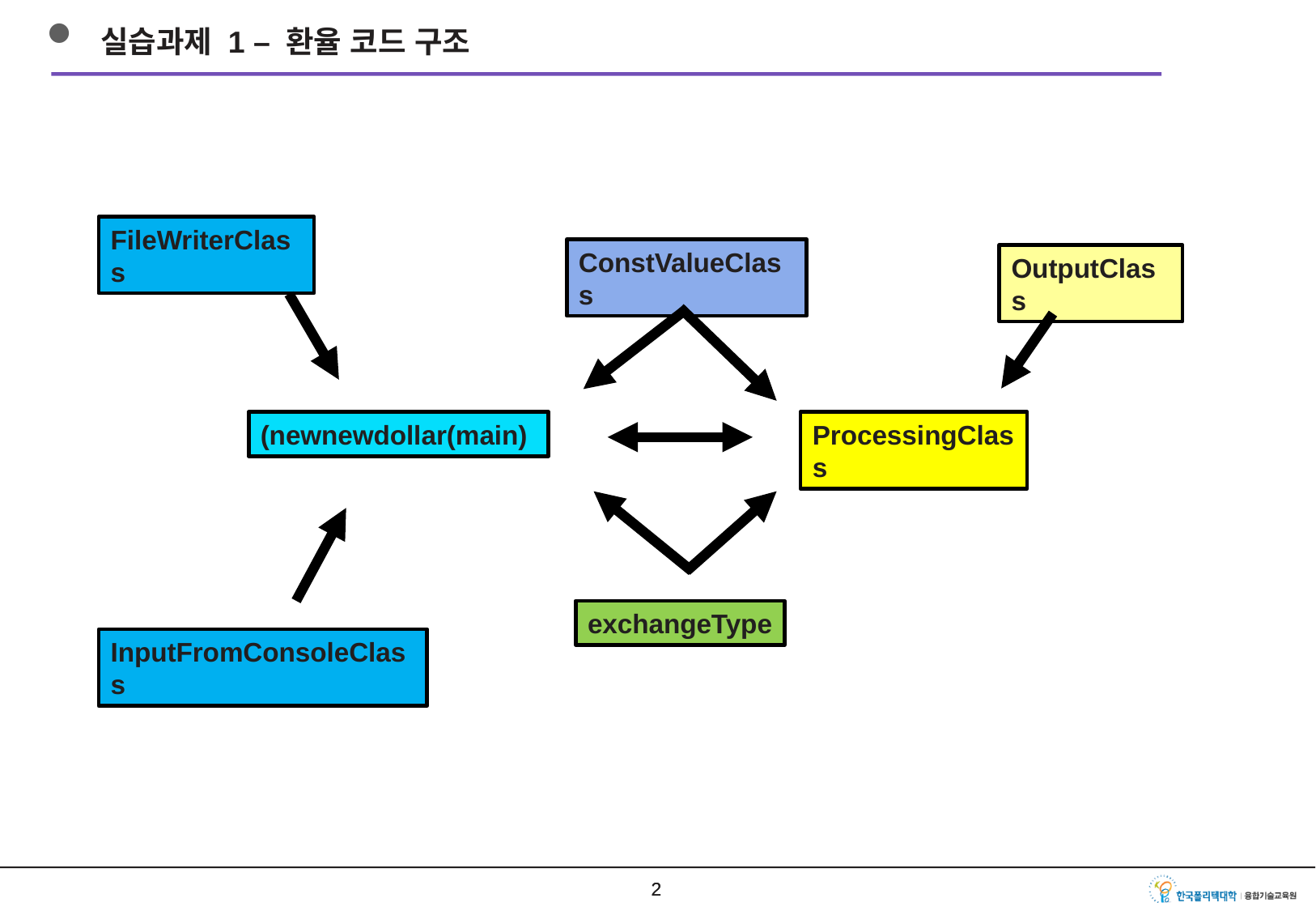

실습과제 1 – 환율 코드 구조

FileWriterClass
ConstValueClass
OutputClass
(newnewdollar(main)
ProcessingClass
exchangeType
InputFromConsoleClass
2
2